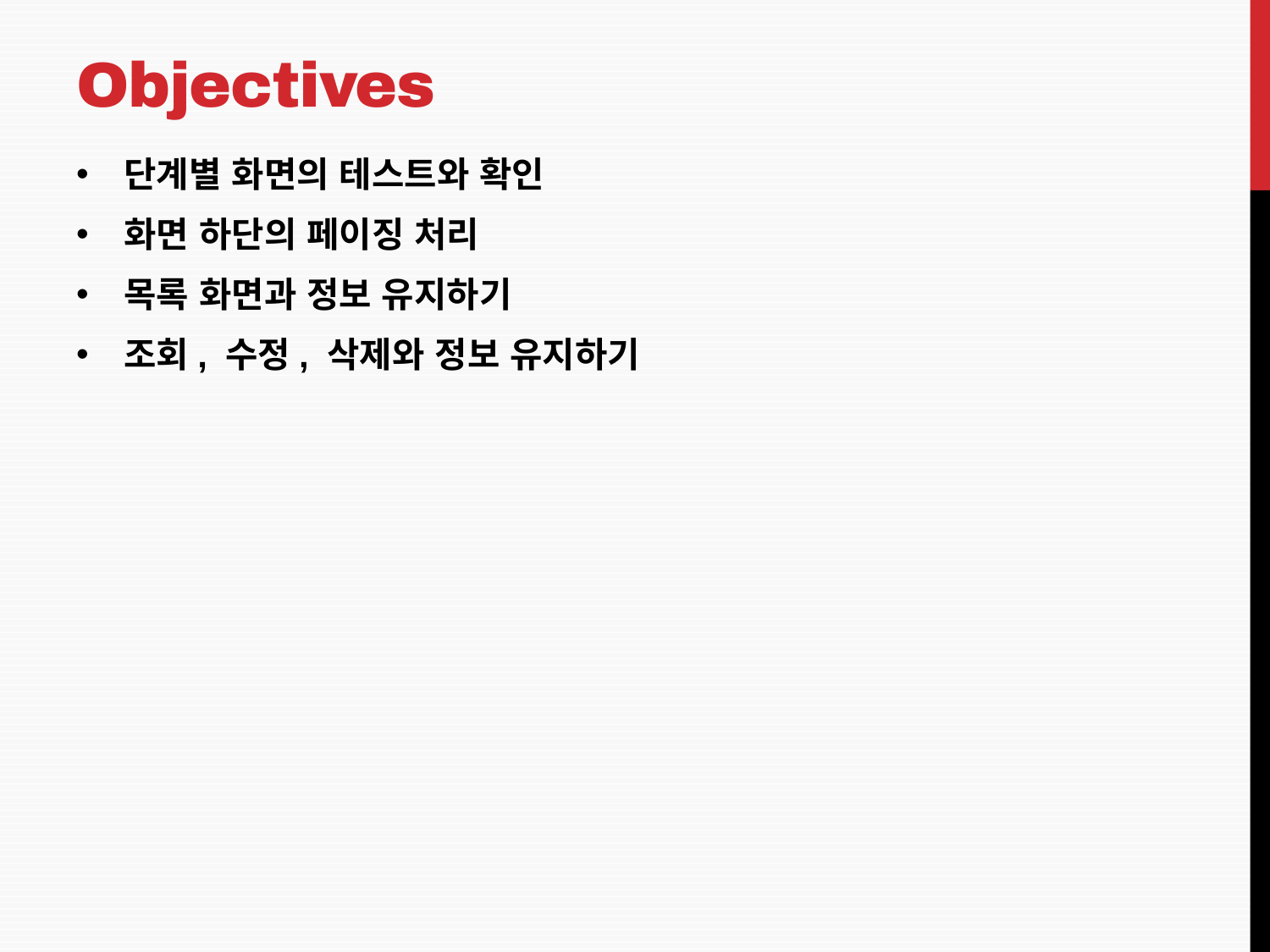

# Objectives
단계별 화면의 테스트와 확인
화면 하단의 페이징 처리
목록 화면과 정보 유지하기
조회, 수정, 삭제와 정보 유지하기